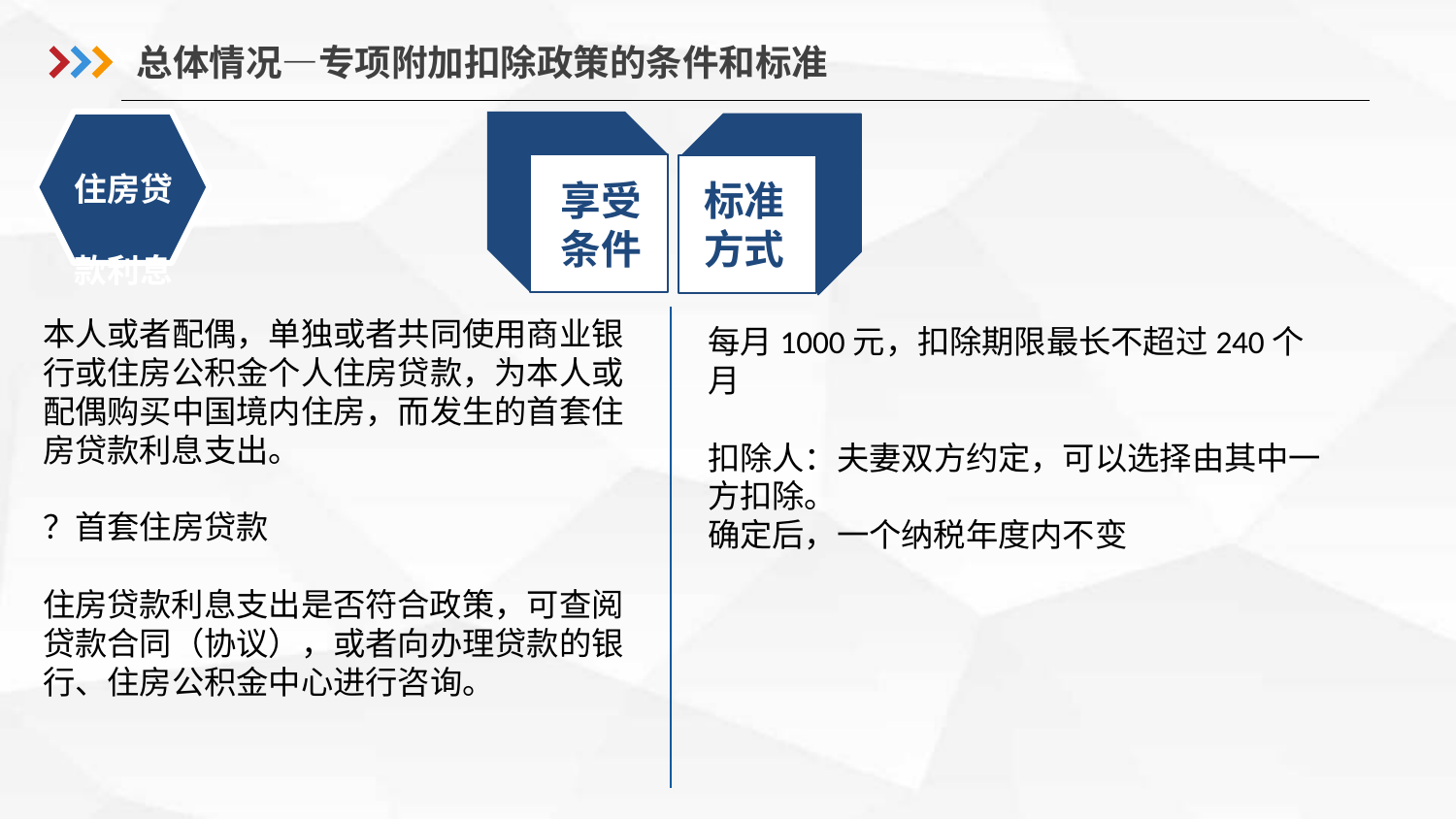

总体情况—专项附加扣除政策的条件和标准

住房贷款利息

享受
条件

标准
方式
本人或者配偶，单独或者共同使用商业银行或住房公积金个人住房贷款，为本人或配偶购买中国境内住房，而发生的首套住房贷款利息支出。

？首套住房贷款

住房贷款利息支出是否符合政策，可查阅贷款合同（协议），或者向办理贷款的银行、住房公积金中心进行咨询。
每月1000元，扣除期限最长不超过240个月

扣除人：夫妻双方约定，可以选择由其中一方扣除。
确定后，一个纳税年度内不变